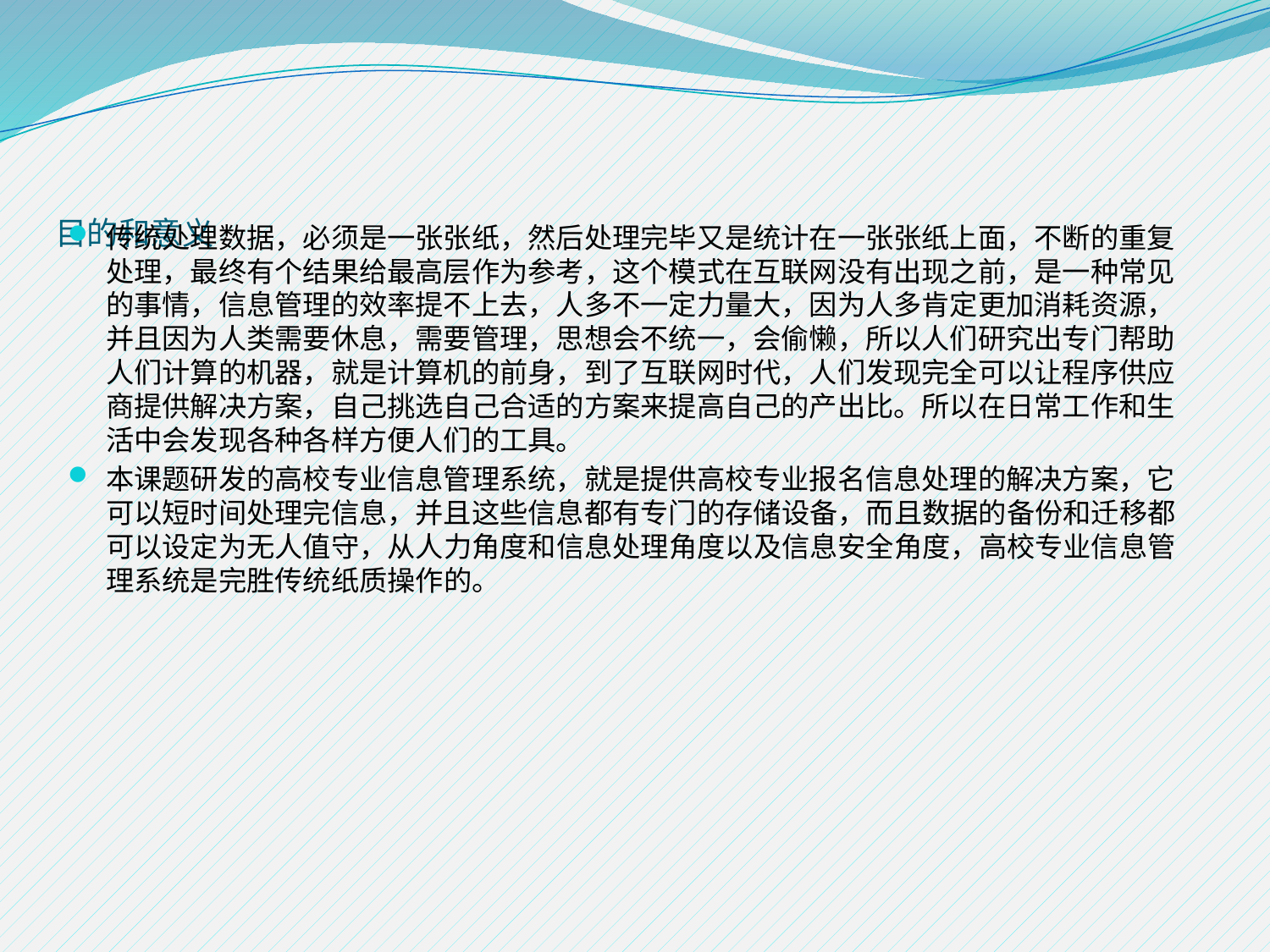

# 目的和意义
传统处理数据，必须是一张张纸，然后处理完毕又是统计在一张张纸上面，不断的重复处理，最终有个结果给最高层作为参考，这个模式在互联网没有出现之前，是一种常见的事情，信息管理的效率提不上去，人多不一定力量大，因为人多肯定更加消耗资源，并且因为人类需要休息，需要管理，思想会不统一，会偷懒，所以人们研究出专门帮助人们计算的机器，就是计算机的前身，到了互联网时代，人们发现完全可以让程序供应商提供解决方案，自己挑选自己合适的方案来提高自己的产出比。所以在日常工作和生活中会发现各种各样方便人们的工具。
本课题研发的高校专业信息管理系统，就是提供高校专业报名信息处理的解决方案，它可以短时间处理完信息，并且这些信息都有专门的存储设备，而且数据的备份和迁移都可以设定为无人值守，从人力角度和信息处理角度以及信息安全角度，高校专业信息管理系统是完胜传统纸质操作的。